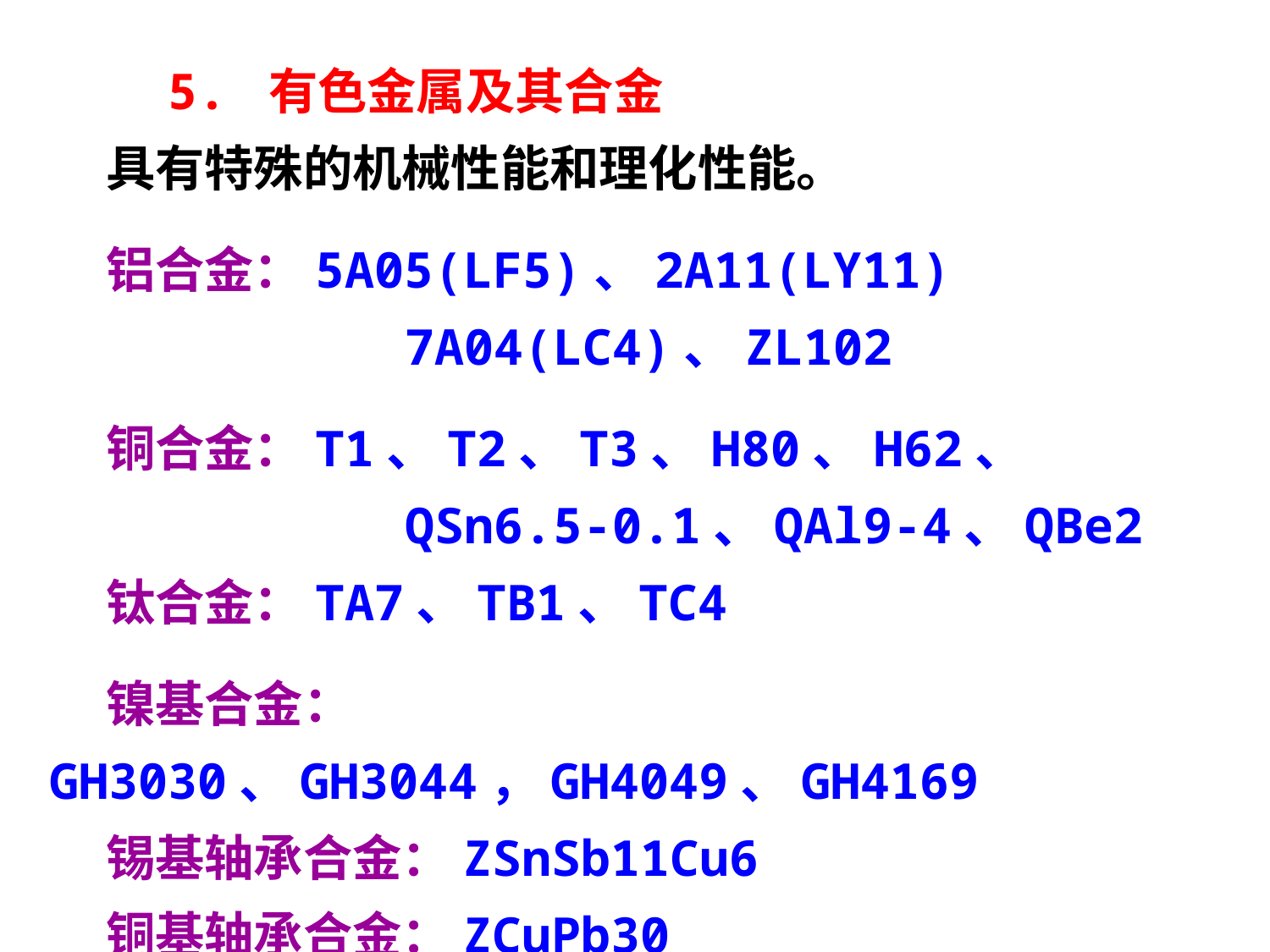

5. 有色金属及其合金
    具有特殊的机械性能和理化性能。

    铝合金：5A05(LF5)、2A11(LY11)
            7A04(LC4)、ZL102

    铜合金：T1、T2、T3、H80、H62、
            QSn6.5-0.1、QAl9-4、QBe2
    钛合金：TA7、TB1、TC4

    镍基合金：GH3030、GH3044，GH4049、GH4169
    锡基轴承合金：ZSnSb11Cu6
    铜基轴承合金：ZCuPb30